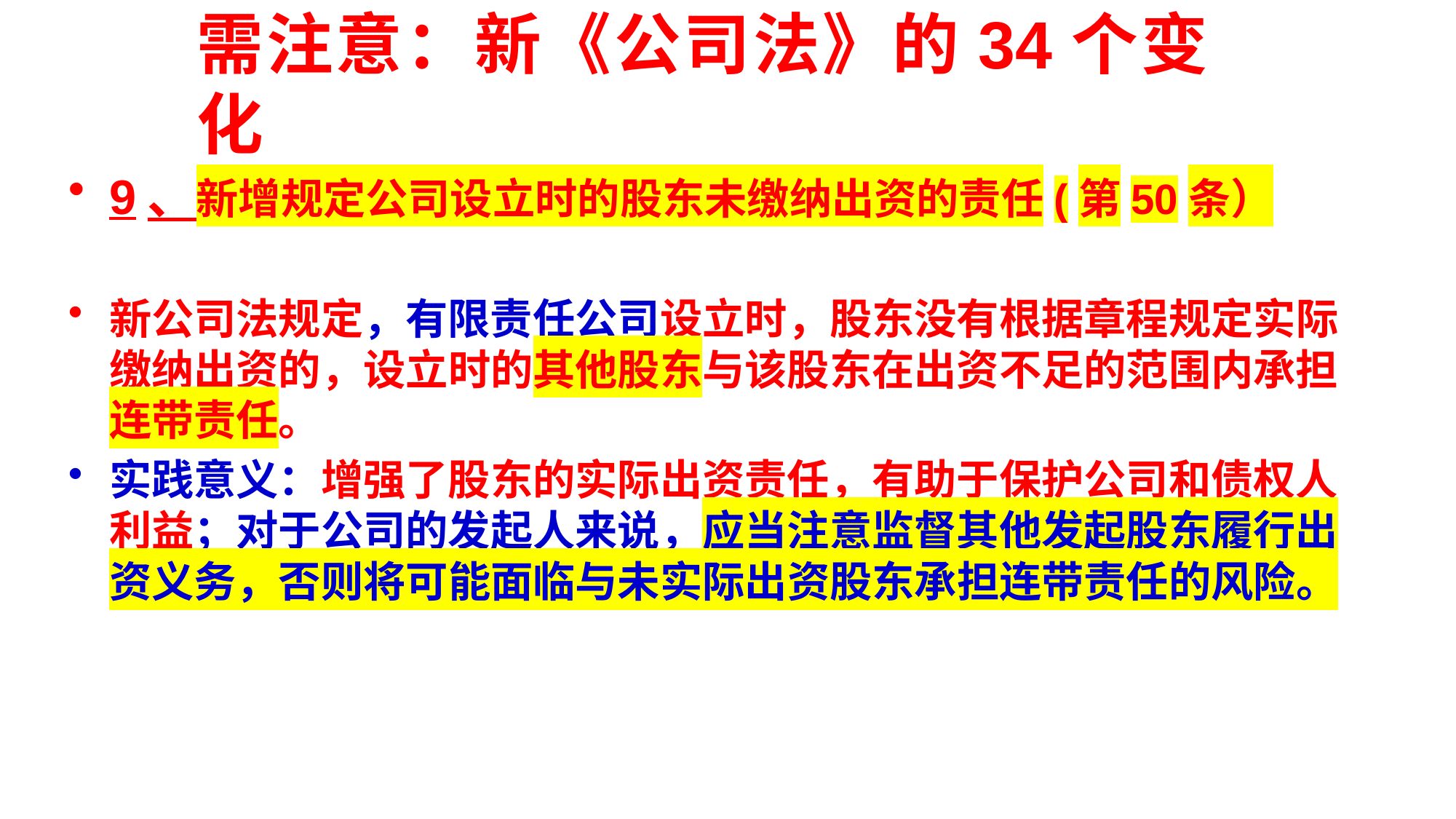

# 需注意：新《公司法》的34个变化
9、新增规定公司设立时的股东未缴纳出资的责任(第50条）

新公司法规定，有限责任公司设立时，股东没有根据章程规定实际缴纳出资的，设立时的其他股东与该股东在出资不足的范围内承担连带责任。
实践意义：增强了股东的实际出资责任，有助于保护公司和债权人利益；对于公司的发起人来说，应当注意监督其他发起股东履行出资义务，否则将可能面临与未实际出资股东承担连带责任的风险。